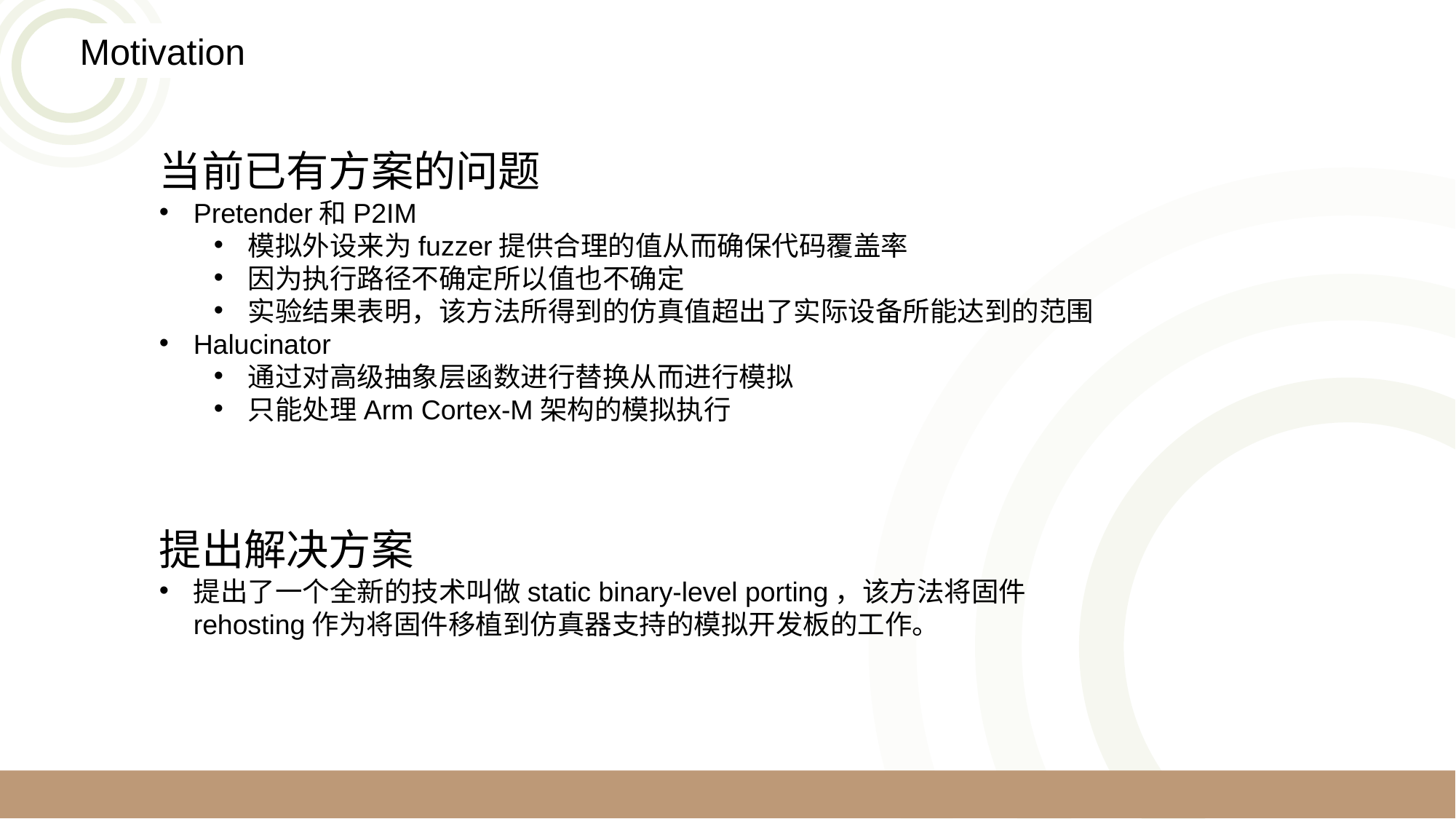

Motivation

当前已有方案的问题
Pretender和P2IM
模拟外设来为fuzzer提供合理的值从而确保代码覆盖率
因为执行路径不确定所以值也不确定
实验结果表明，该方法所得到的仿真值超出了实际设备所能达到的范围
Halucinator
通过对高级抽象层函数进行替换从而进行模拟
只能处理Arm Cortex-M架构的模拟执行

提出解决方案
提出了一个全新的技术叫做static binary-level porting，该方法将固件rehosting作为将固件移植到仿真器支持的模拟开发板的工作。